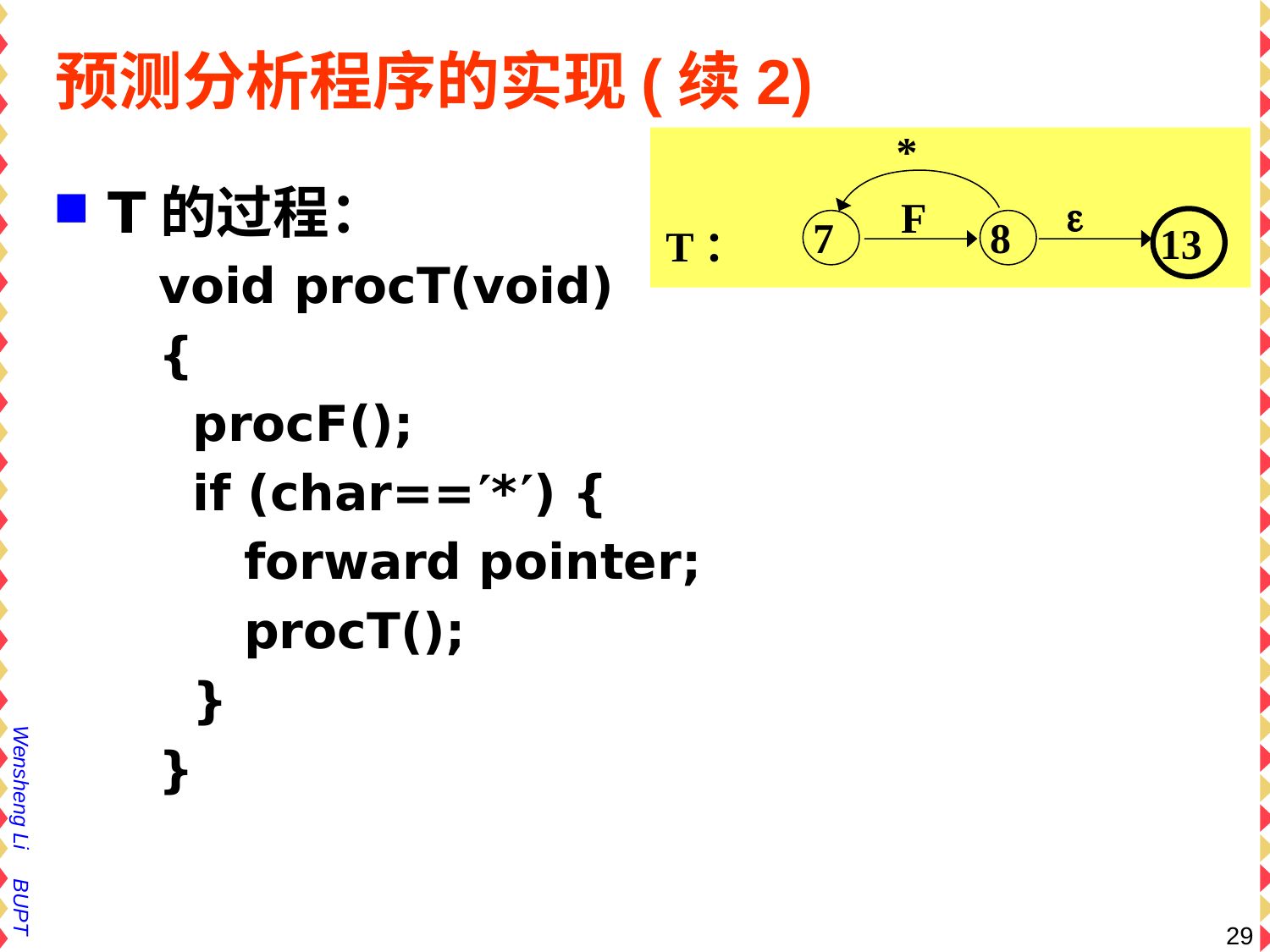

# 预测分析程序的实现(续2)
*

ε
F
7

8

13
T：

T的过程：
  void procT(void)
  {
    procF();
    if (char==′*′) {
       forward pointer;
       procT();
    }
  }
29